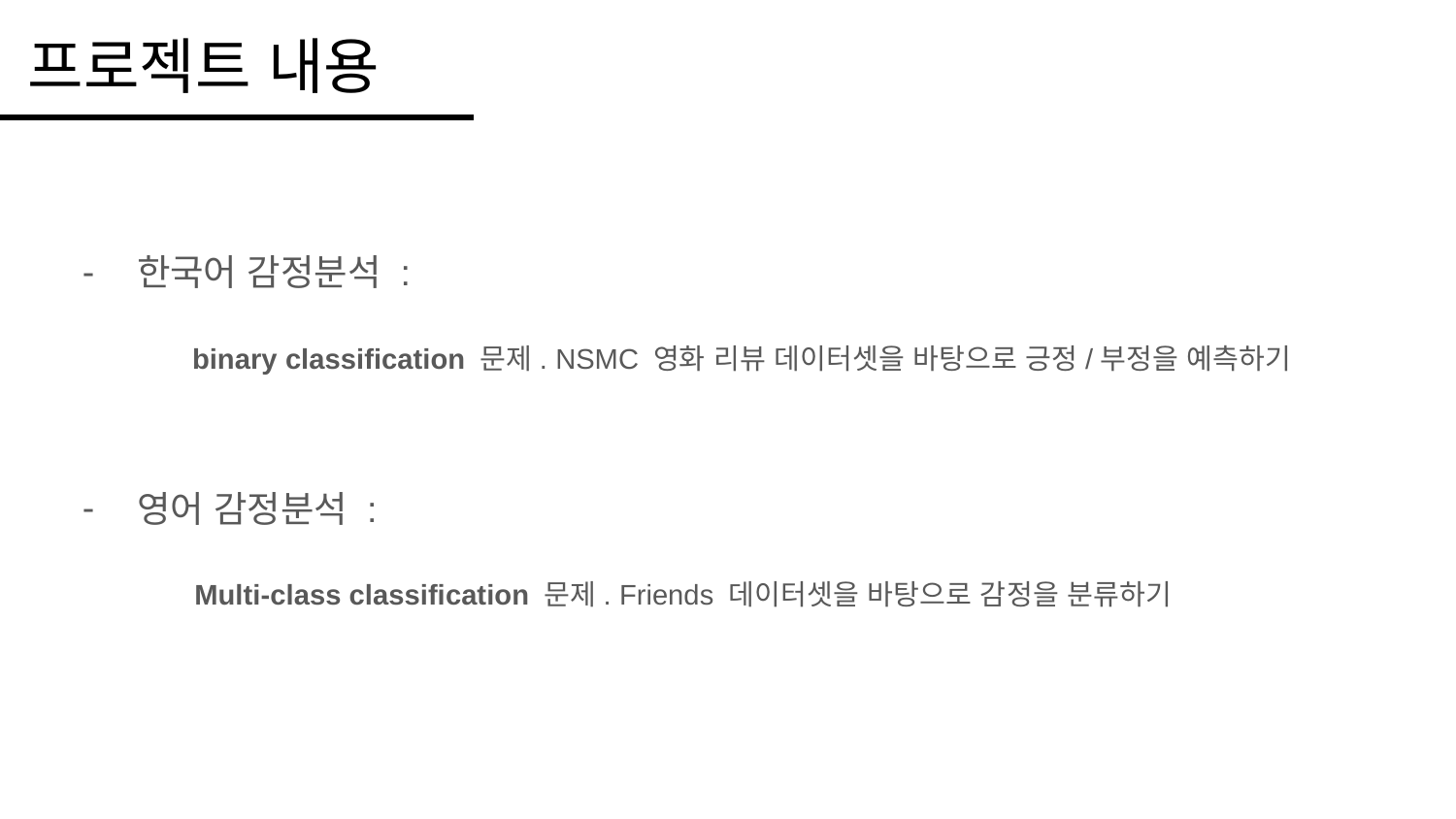

# 프로젝트 내용

한국어 감정분석 :
             binary classification 문제. NSMC 영화 리뷰 데이터셋을 바탕으로 긍정/부정을 예측하기

영어 감정분석 :
             Multi-class classification 문제. Friends 데이터셋을 바탕으로 감정을 분류하기